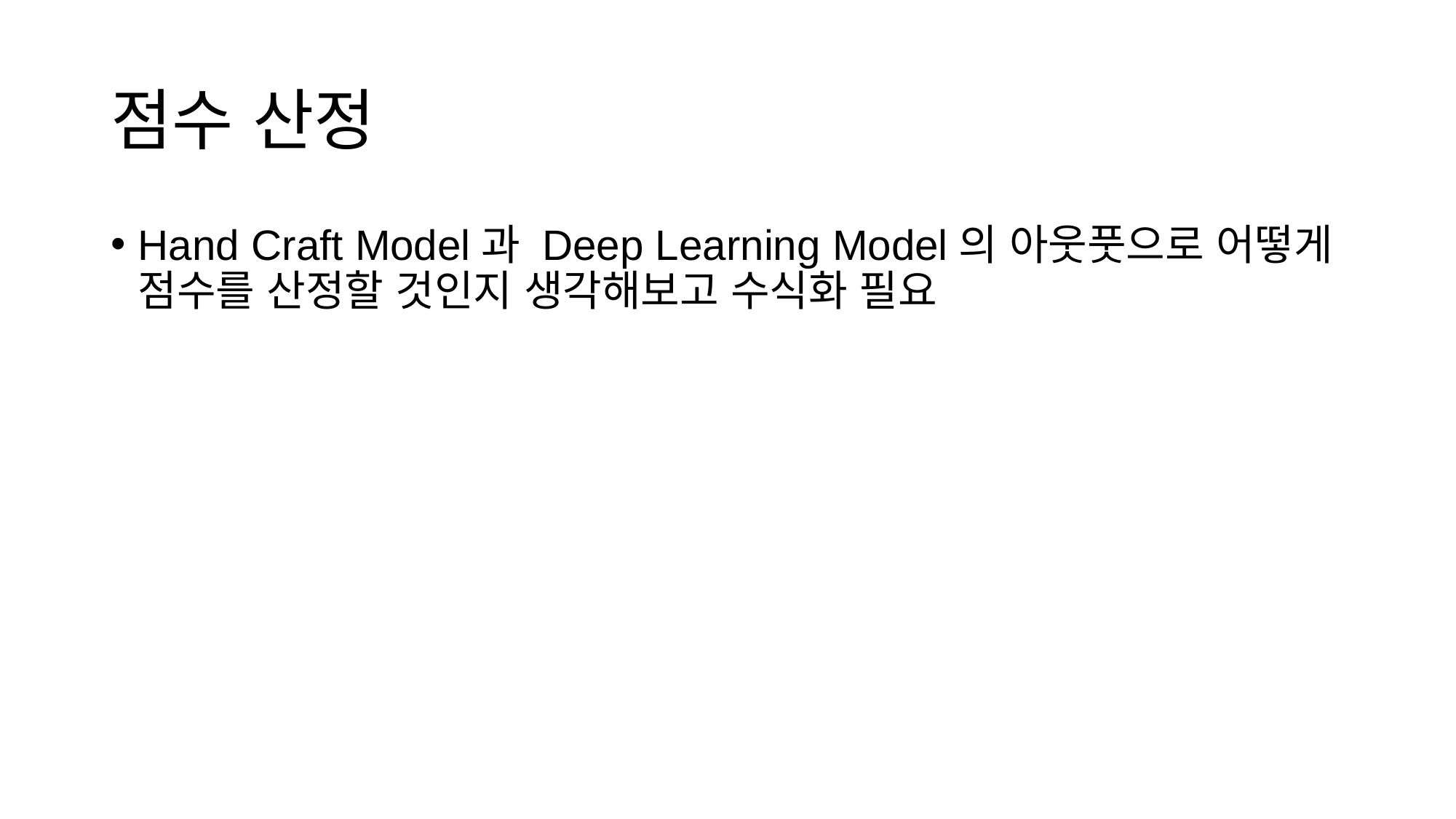

# 점수 산정
Hand Craft Model과 Deep Learning Model의 아웃풋으로 어떻게 점수를 산정할 것인지 생각해보고 수식화 필요